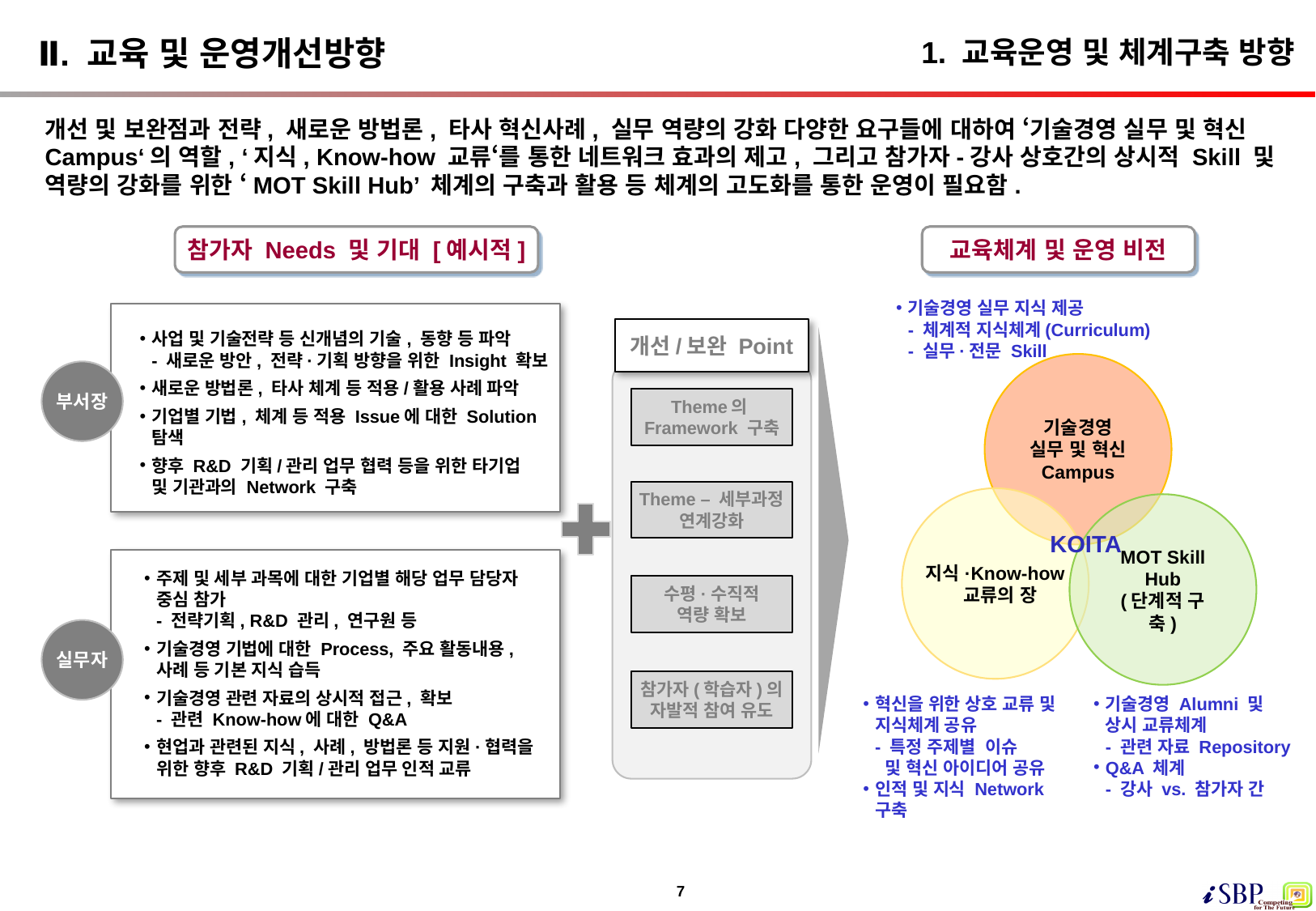

Ⅱ. 교육 및 운영개선방향
# 1. 교육운영 및 체계구축 방향
개선 및 보완점과 전략, 새로운 방법론, 타사 혁신사례, 실무 역량의 강화 다양한 요구들에 대하여 ‘기술경영 실무 및 혁신
Campus‘의 역할, ‘지식, Know-how 교류‘를 통한 네트워크 효과의 제고, 그리고 참가자-강사 상호간의 상시적 Skill 및
역량의 강화를 위한 ‘MOT Skill Hub’ 체계의 구축과 활용 등 체계의 고도화를 통한 운영이 필요함.
참가자 Needs 및 기대 [예시적]
교육체계 및 운영 비전
기술경영 실무 지식 제공
- 체계적 지식체계(Curriculum)
- 실무·전문 Skill

개선/보완 Point
사업 및 기술전략 등 신개념의 기술, 동향 등 파악
- 새로운 방안, 전략·기획 방향을 위한 Insight 확보
새로운 방법론, 타사 체계 등 적용/활용 사례 파악
기업별 기법, 체계 등 적용 Issue에 대한 Solution
탐색
향후 R&D 기획/관리 업무 협력 등을 위한 타기업
및 기관과의 Network 구축
기술경영
실무 및 혁신 Campus
지식·Know-how
 교류의 장
MOT Skill Hub
(단계적 구축)
부서장

Theme의
Framework 구축
Theme – 세부과정
연계강화

KOITA

주제 및 세부 과목에 대한 기업별 해당 업무 담당자
중심 참가
- 전략기획, R&D 관리, 연구원 등
기술경영 기법에 대한 Process, 주요 활동내용,
사례 등 기본 지식 습득
기술경영 관련 자료의 상시적 접근, 확보
- 관련 Know-how에 대한 Q&A
현업과 관련된 지식, 사례, 방법론 등 지원·협력을
위한 향후 R&D 기획/관리 업무 인적 교류
수평·수직적
역량 확보
실무자
참가자(학습자)의
자발적 참여 유도
혁신을 위한 상호 교류 및
지식체계 공유
- 특정 주제별  이슈
  및 혁신 아이디어 공유
인적 및 지식 Network
구축
기술경영 Alumni 및
상시 교류체계
- 관련 자료 Repository
Q&A 체계
- 강사 vs. 참가자 간
7